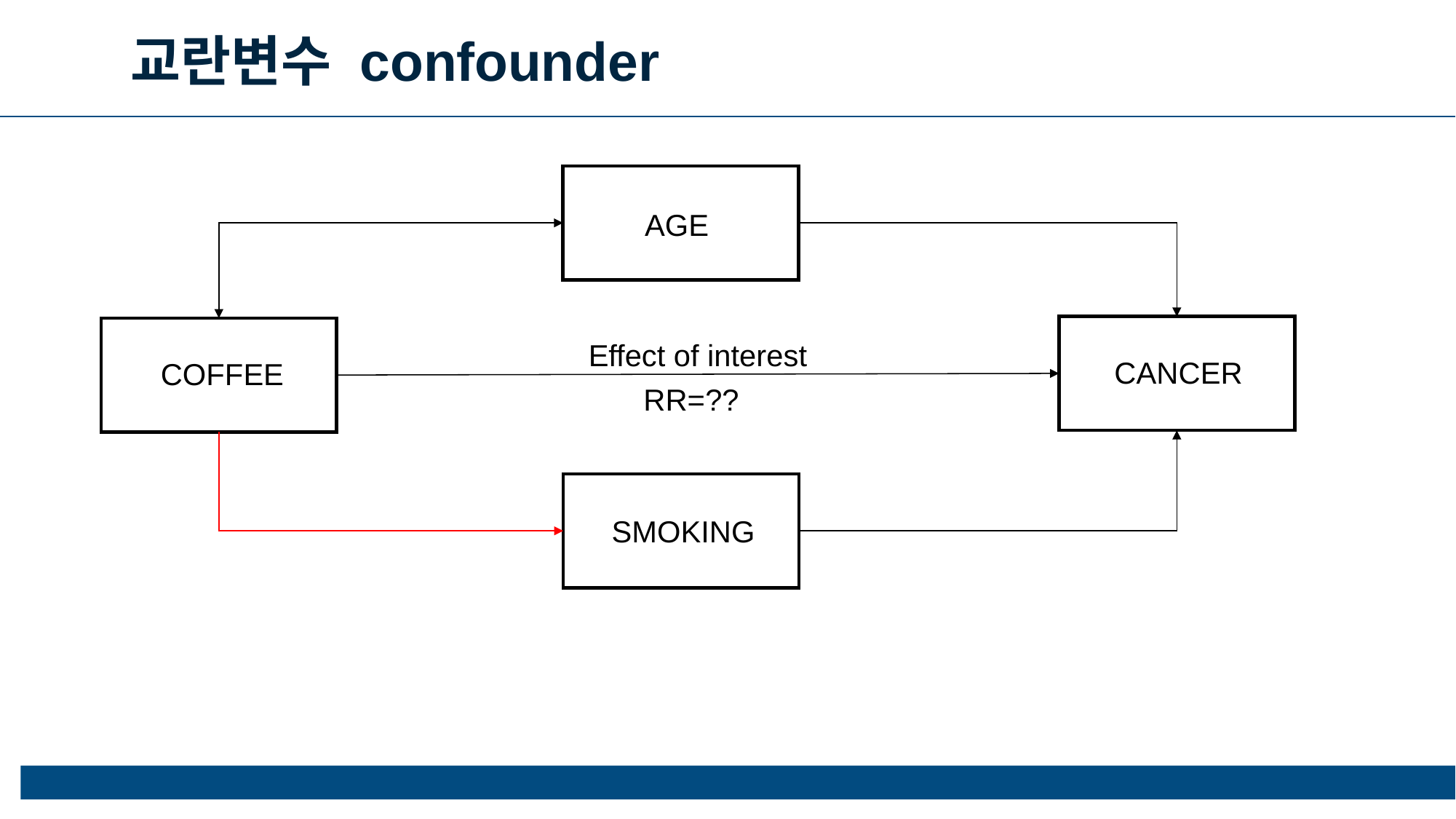

교란변수 confounder
AGE
AGE
CANCER
COFFEE
Effect of interest
CANCER
COFFEE
RR=??
SMOKING
SMOKING
7